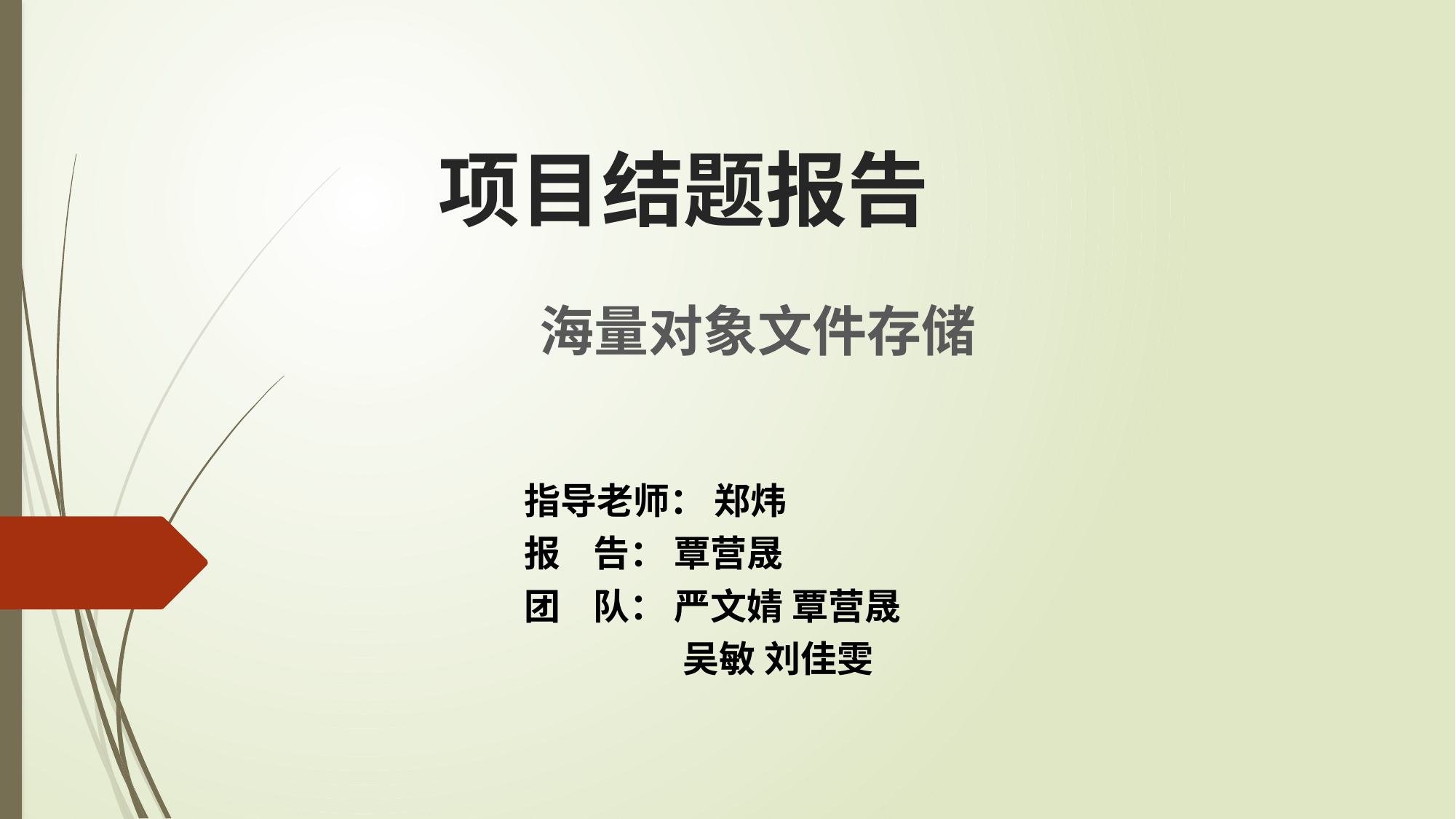

# 项目结题报告
海量对象文件存储
指导老师： 郑炜
报    告： 覃营晟
团    队： 严文婧 覃营晟
	     吴敏 刘佳雯